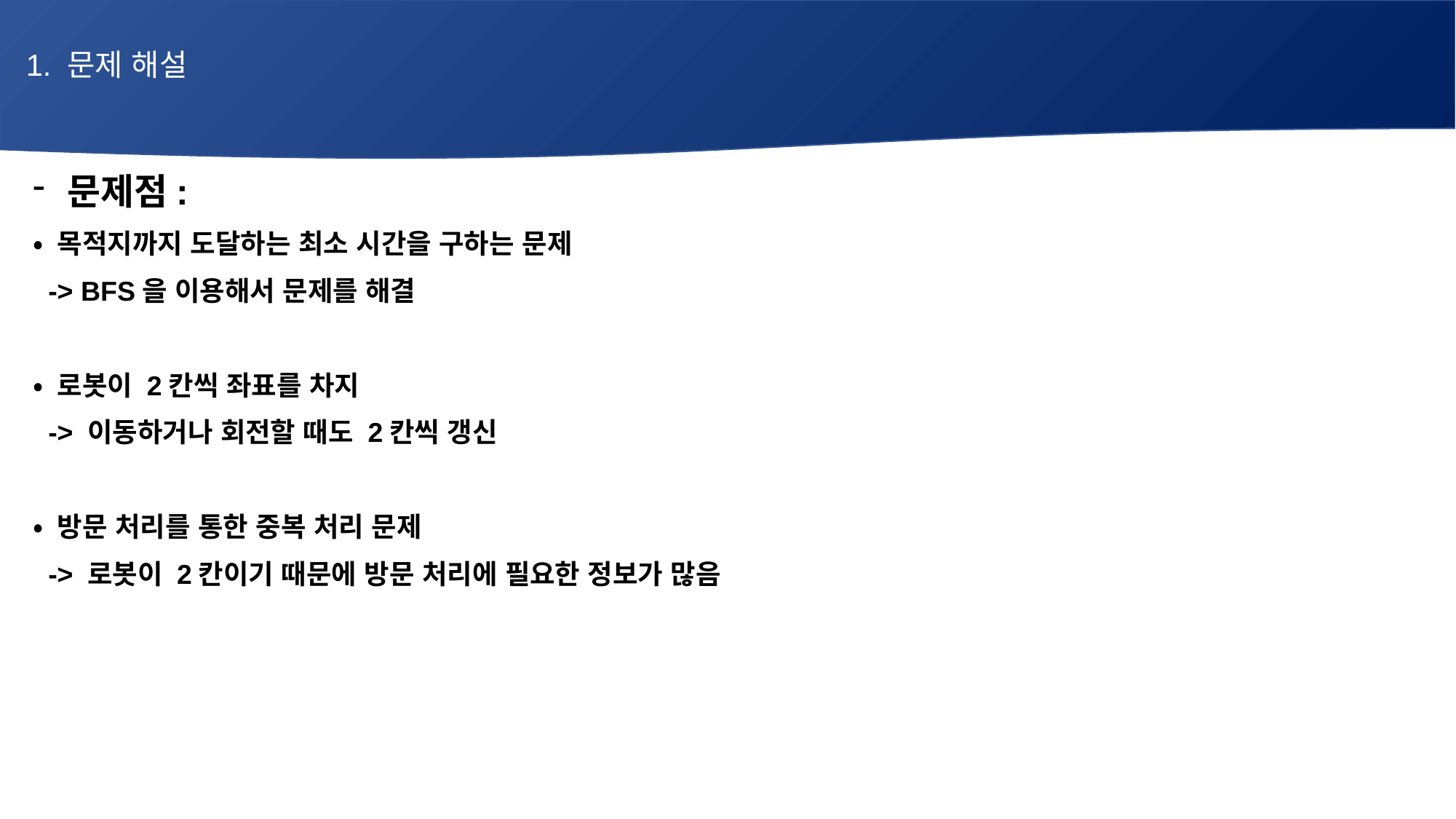

1. 문제 해설
문제점:
• 목적지까지 도달하는 최소 시간을 구하는 문제
  -> BFS을 이용해서 문제를 해결

• 로봇이 2칸씩 좌표를 차지
  -> 이동하거나 회전할 때도 2칸씩 갱신

• 방문 처리를 통한 중복 처리 문제
  -> 로봇이 2칸이기 때문에 방문 처리에 필요한 정보가 많음